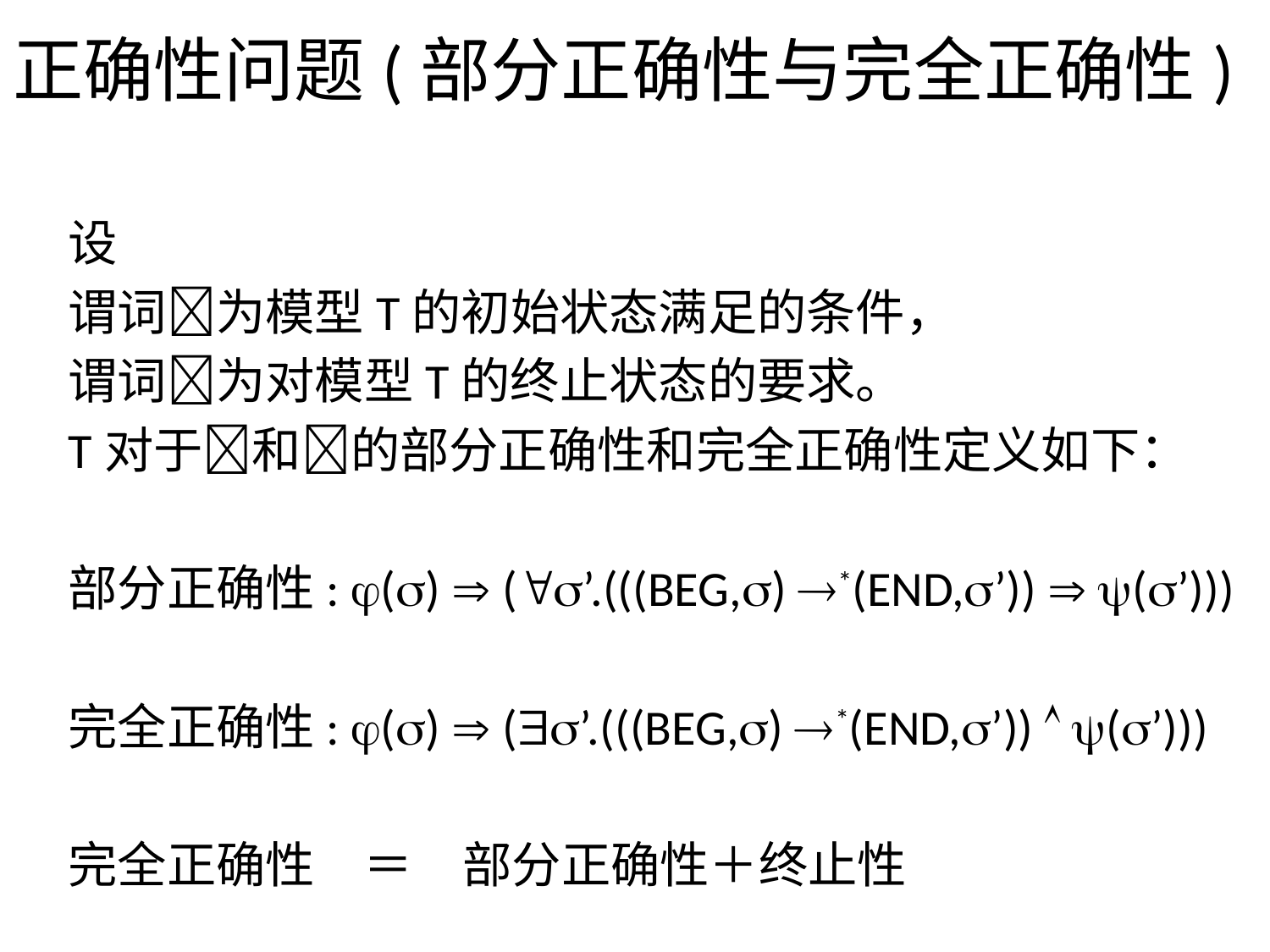

# 正确性问题(部分正确性与完全正确性)

设
谓词ϕ为模型T的初始状态满足的条件，
谓词ψ为对模型T的终止状态的要求。
T对于ϕ和ψ的部分正确性和完全正确性定义如下：

部分正确性: ϕ(σ) ⇒ (∀σ’.(((BEG,σ) →*(END,σ’)) ⇒ ψ(σ’)))

完全正确性: ϕ(σ) ⇒ (∃σ’.(((BEG,σ) →*(END,σ’)) ∧ ψ(σ’)))

完全正确性　＝　部分正确性＋终止性